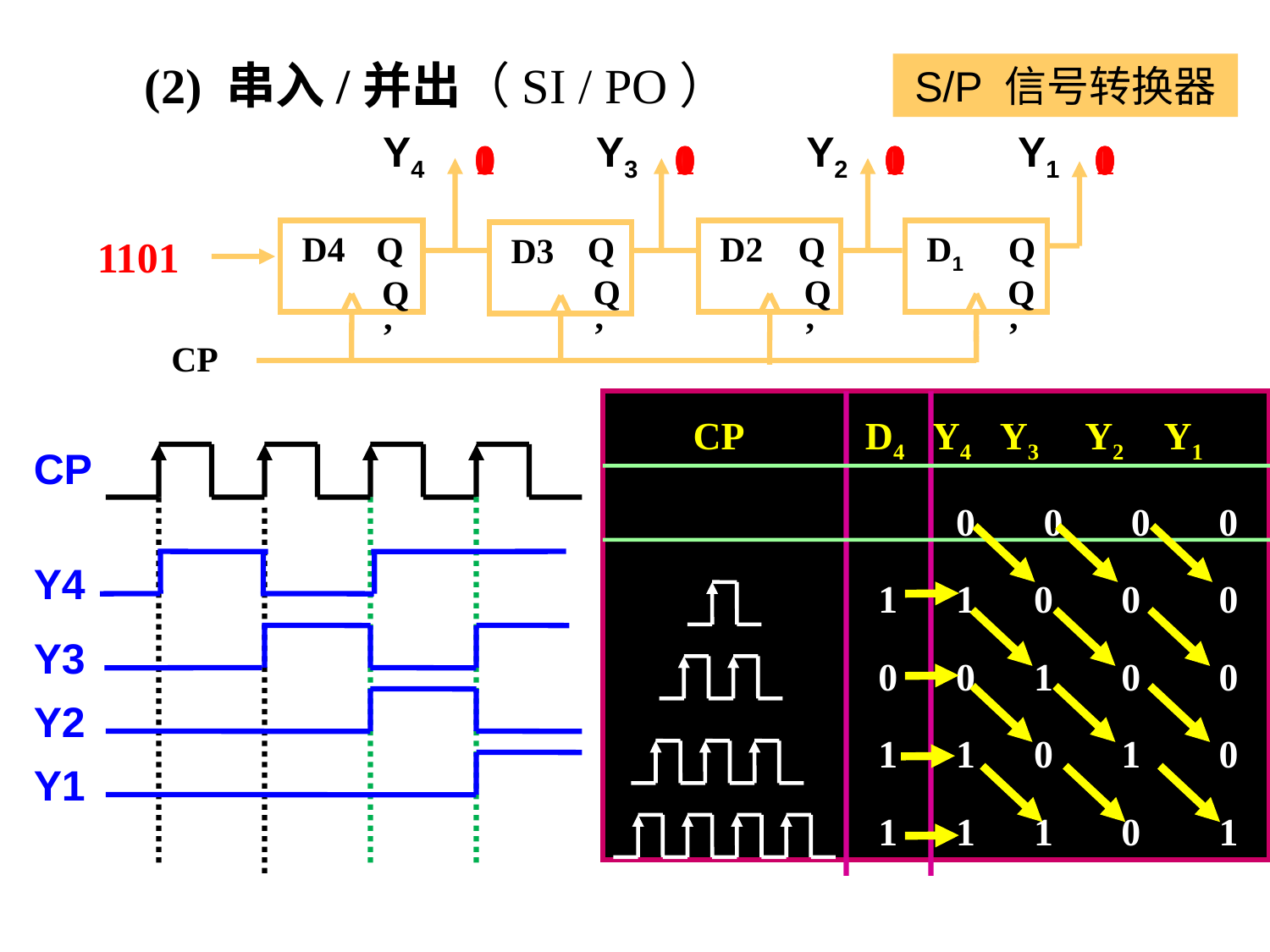

(2) 串入/并出（SI / PO）
S/P 信号转换器
Y4
Y3
Y2
Y1

D4
Q

D2

D1

D3

1101

Q’

CP

0
0
0
0
1
0
0
0
0
1
0
0
1
0
1
0
1
1
0
1
Q
Q
Q
Q’
Q’
Q’
        CP             D4   Y4     Y3        Y2       Y1
                                   0       0       0       0
                           1      1      0       0        0
                           0      0      1       0        0
                           1      1      0       1        0
                           1      1      1       0        1

CP

Y4

Y3

Y2

Y1